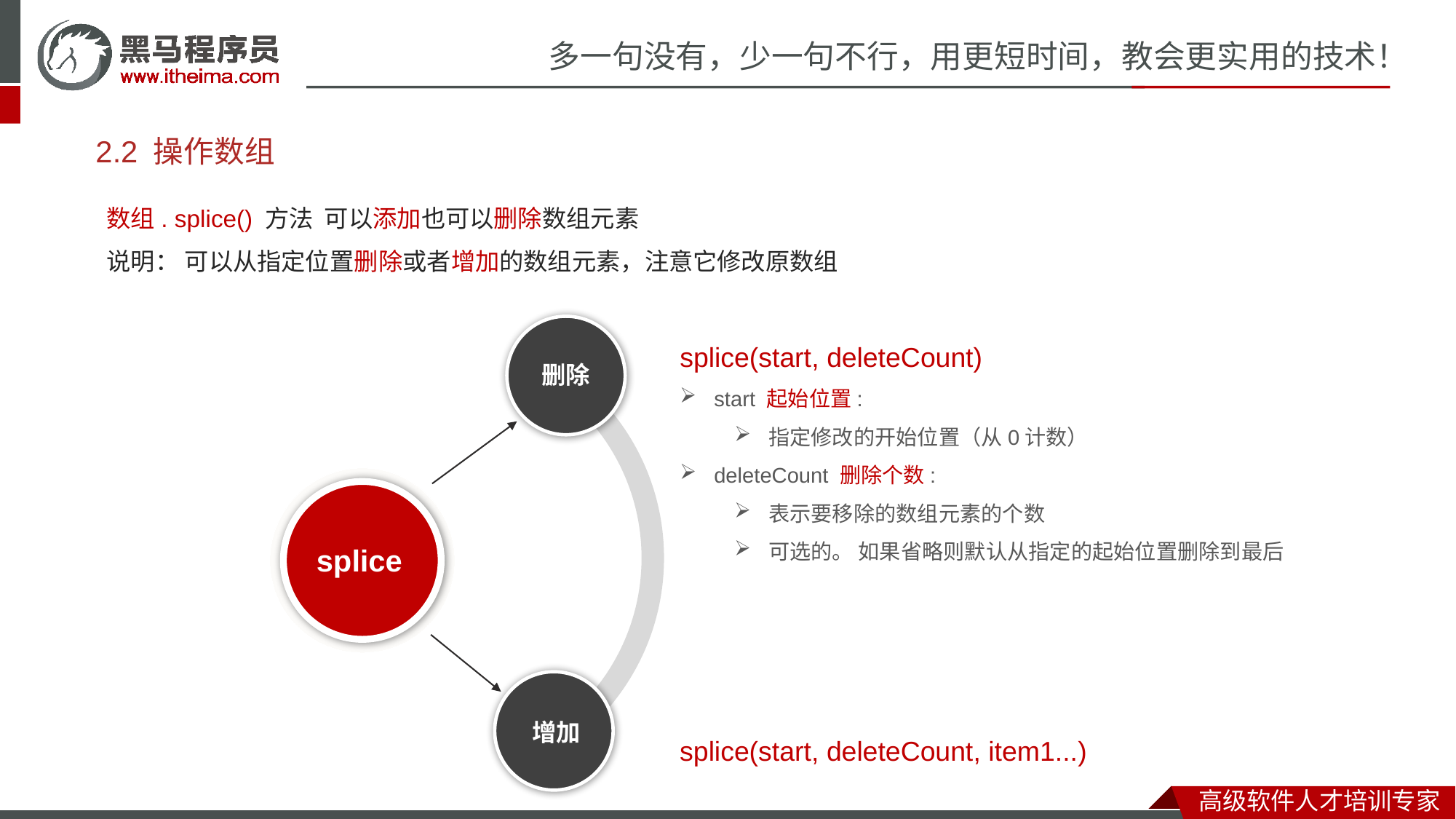

# 2.2 操作数组
数组. splice() 方法  可以添加也可以删除数组元素
说明： 可以从指定位置删除或者增加的数组元素，注意它修改原数组

删除

splice

增加
splice(start, deleteCount)
start 起始位置:
指定修改的开始位置（从0计数）
deleteCount 删除个数:
表示要移除的数组元素的个数
可选的。 如果省略则默认从指定的起始位置删除到最后

splice(start, deleteCount, item1...)